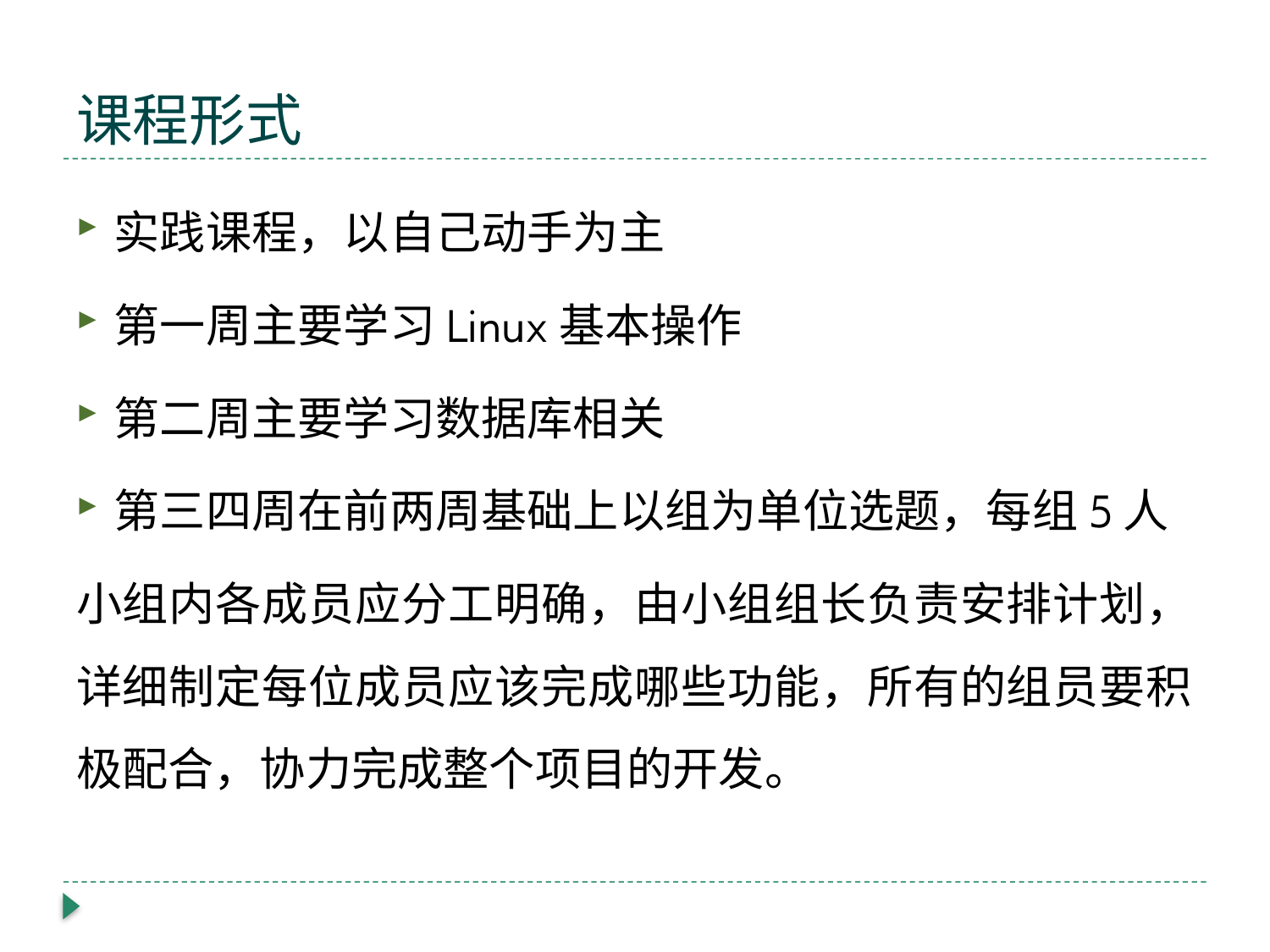

# 课程形式
实践课程，以自己动手为主
第一周主要学习Linux基本操作
第二周主要学习数据库相关
第三四周在前两周基础上以组为单位选题，每组5人
小组内各成员应分工明确，由小组组长负责安排计划，详细制定每位成员应该完成哪些功能，所有的组员要积极配合，协力完成整个项目的开发。